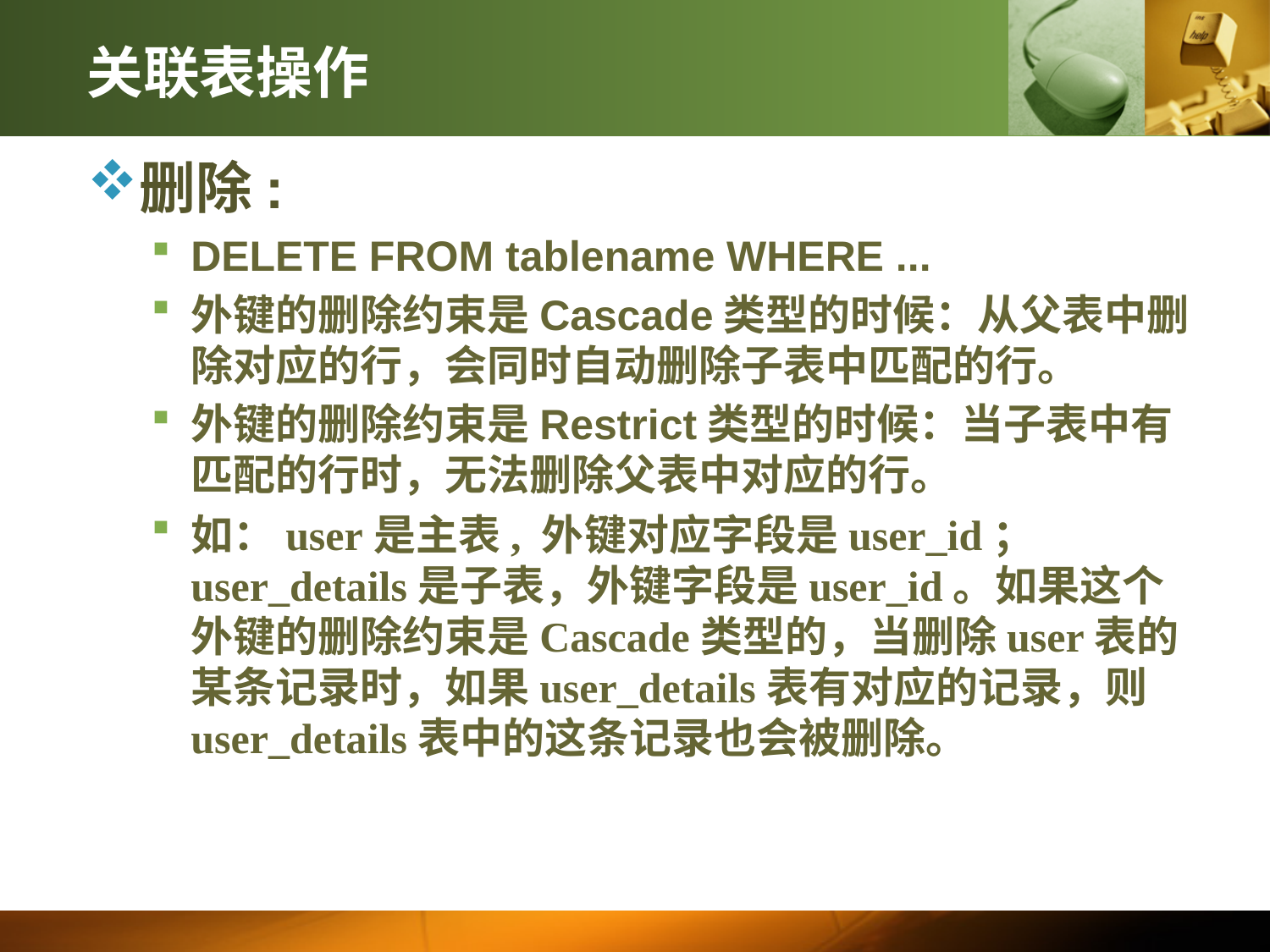

# 关联表操作
删除:
DELETE FROM tablename WHERE ...
外键的删除约束是Cascade类型的时候：从父表中删除对应的行，会同时自动删除子表中匹配的行。
外键的删除约束是Restrict类型的时候：当子表中有匹配的行时，无法删除父表中对应的行。
如：user是主表, 外键对应字段是user_id；user_details是子表，外键字段是user_id。如果这个外键的删除约束是Cascade类型的，当删除user表的某条记录时，如果user_details表有对应的记录，则user_details表中的这条记录也会被删除。